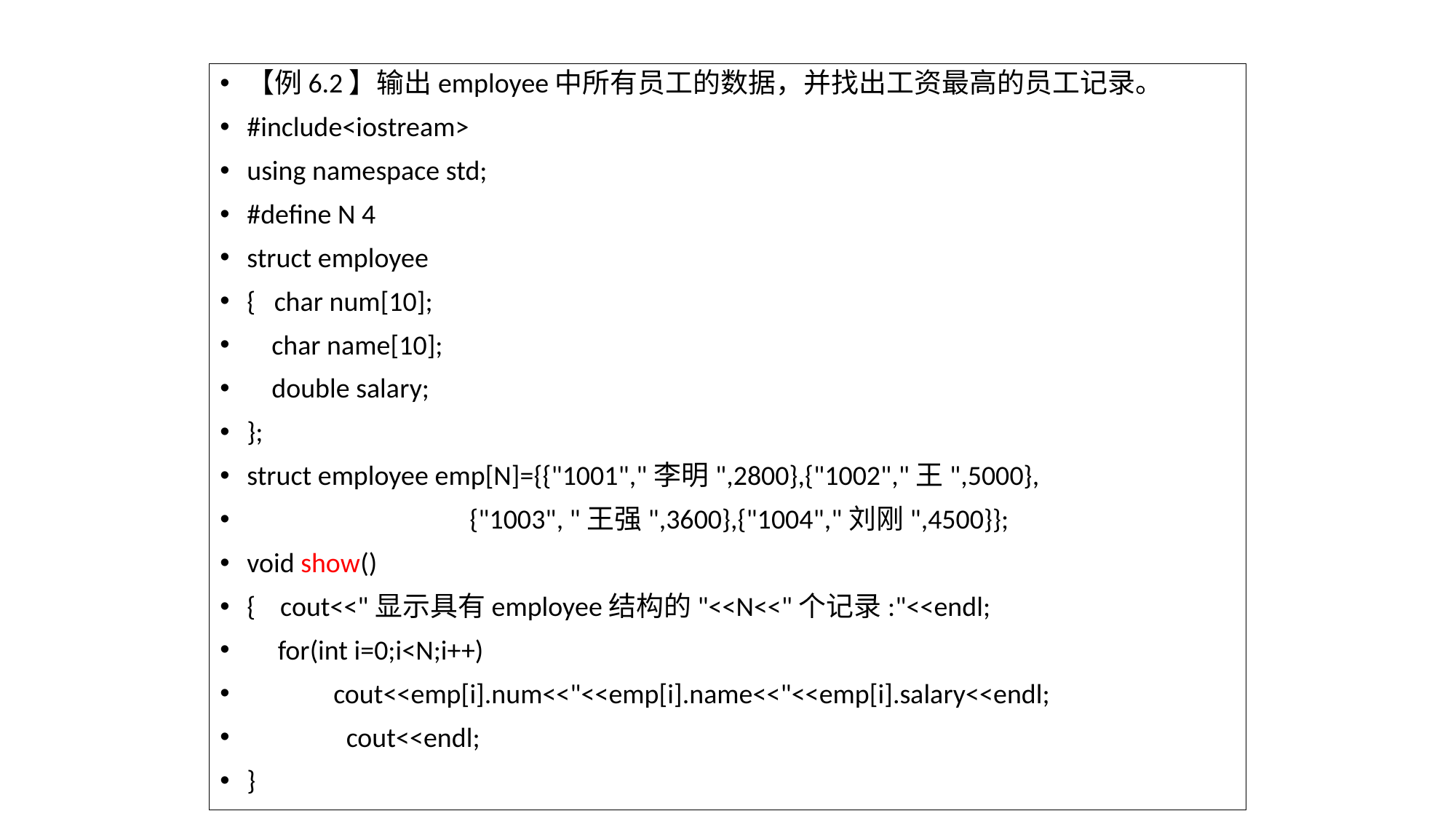

【例6.2】输出employee中所有员工的数据，并找出工资最高的员工记录。
#include<iostream>
using namespace std;
#define N 4
struct employee
{   char num[10];
    char name[10];
    double salary;
};
struct employee emp[N]={{"1001","李明",2800},{"1002","王",5000},
                                    {"1003", "王强",3600},{"1004","刘刚",4500}};
void show()
{    cout<<"显示具有employee结构的"<<N<<"个记录:"<<endl;
     for(int i=0;i<N;i++)
              cout<<emp[i].num<<"<<emp[i].name<<"<<emp[i].salary<<endl;
	cout<<endl;
}